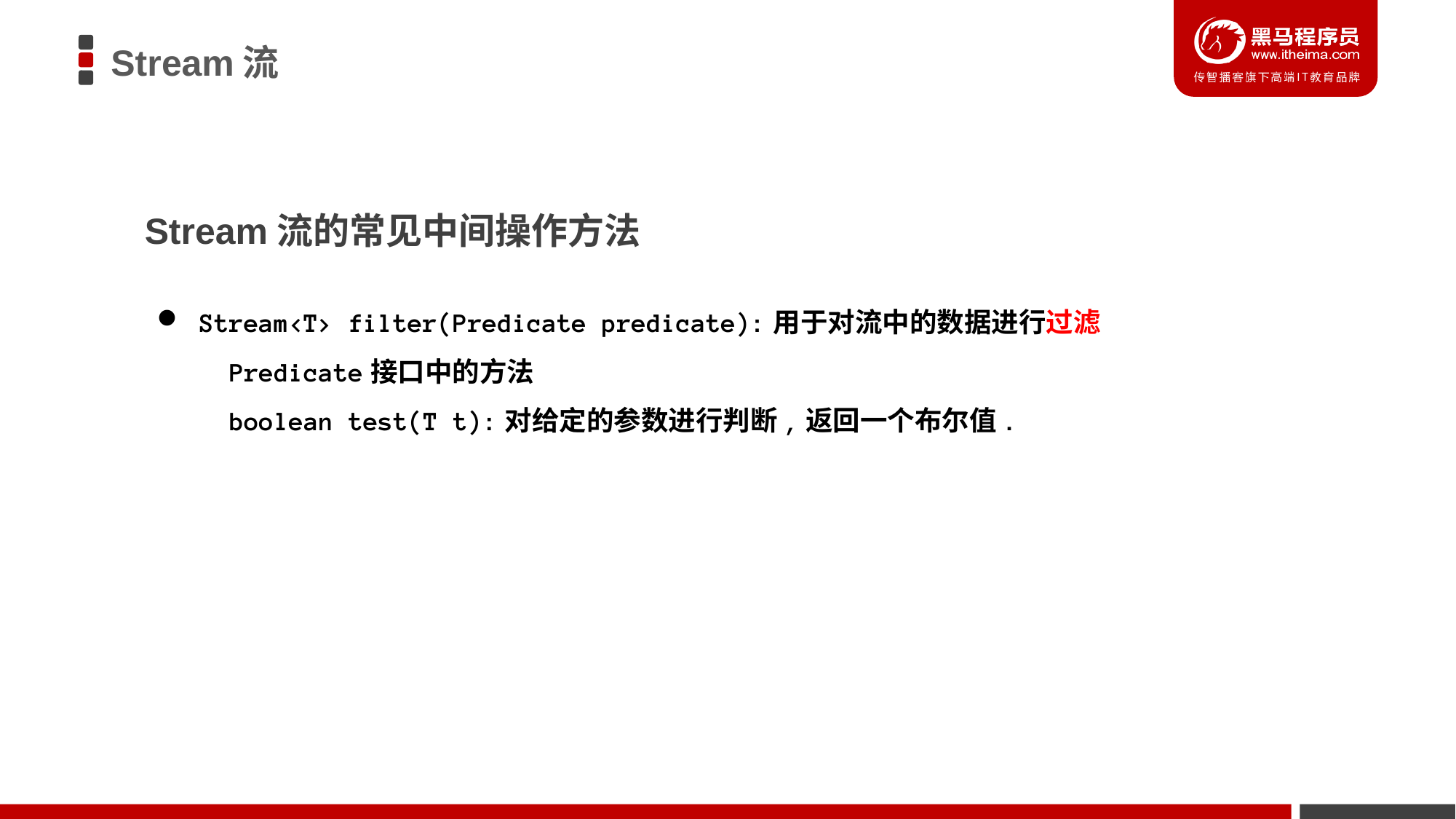

Stream流
Stream流的常见中间操作方法
Stream<T> filter​(Predicate predicate):用于对流中的数据进行过滤
Predicate接口中的方法
boolean test​(T t):对给定的参数进行判断,返回一个布尔值.